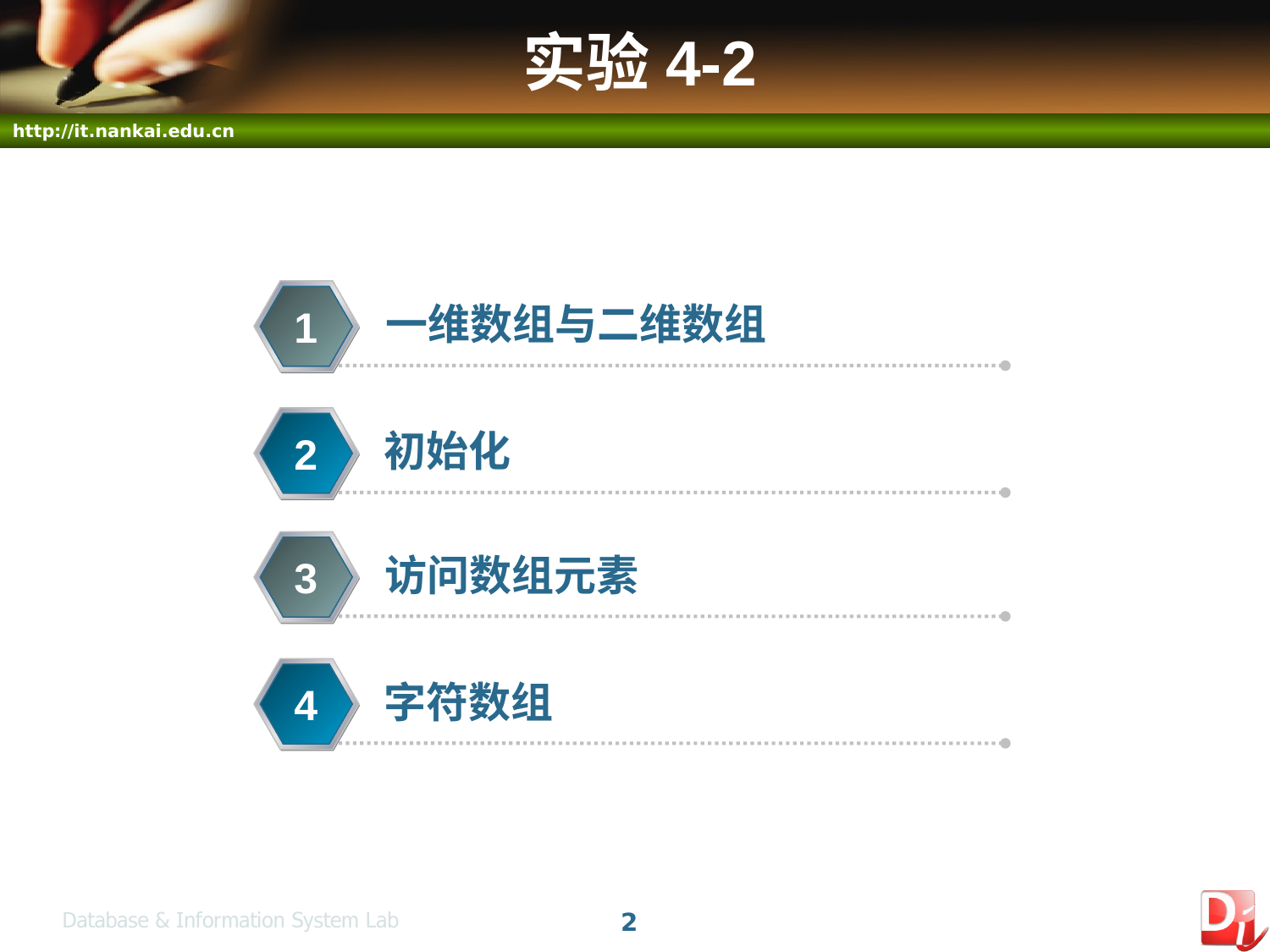

# 实验4-2

一维数组与二维数组
1

初始化
2

访问数组元素
3

字符数组
4

2
Database & Information System Lab